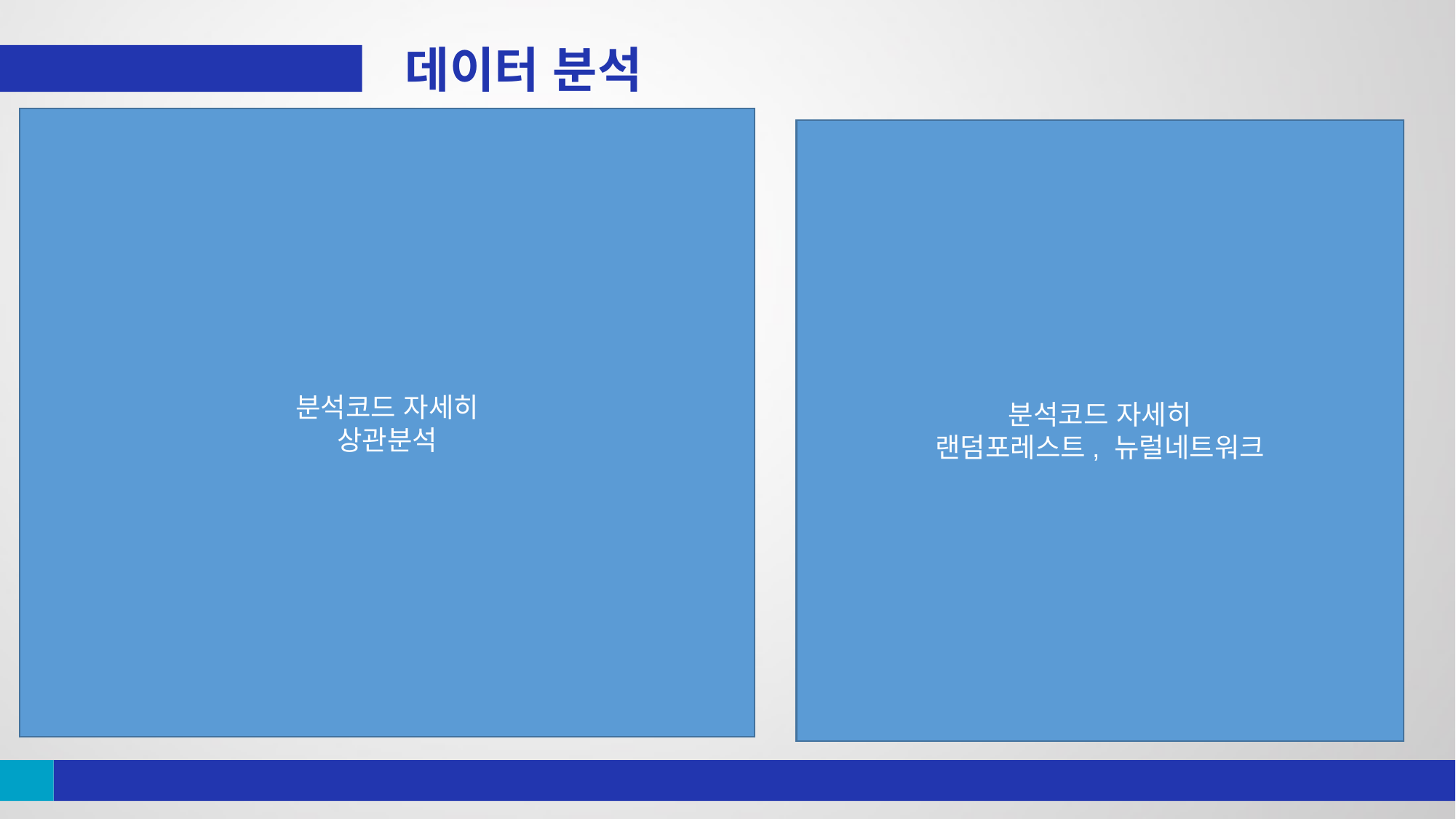

데이터 분석
SYSTEM
BIGDATA
청년인재

분석코드 자세히
상관분석
분석코드 자세히
랜덤포레스트, 뉴럴네트워크
Team Name

빅데이터 청년인재 일자리 연계사업